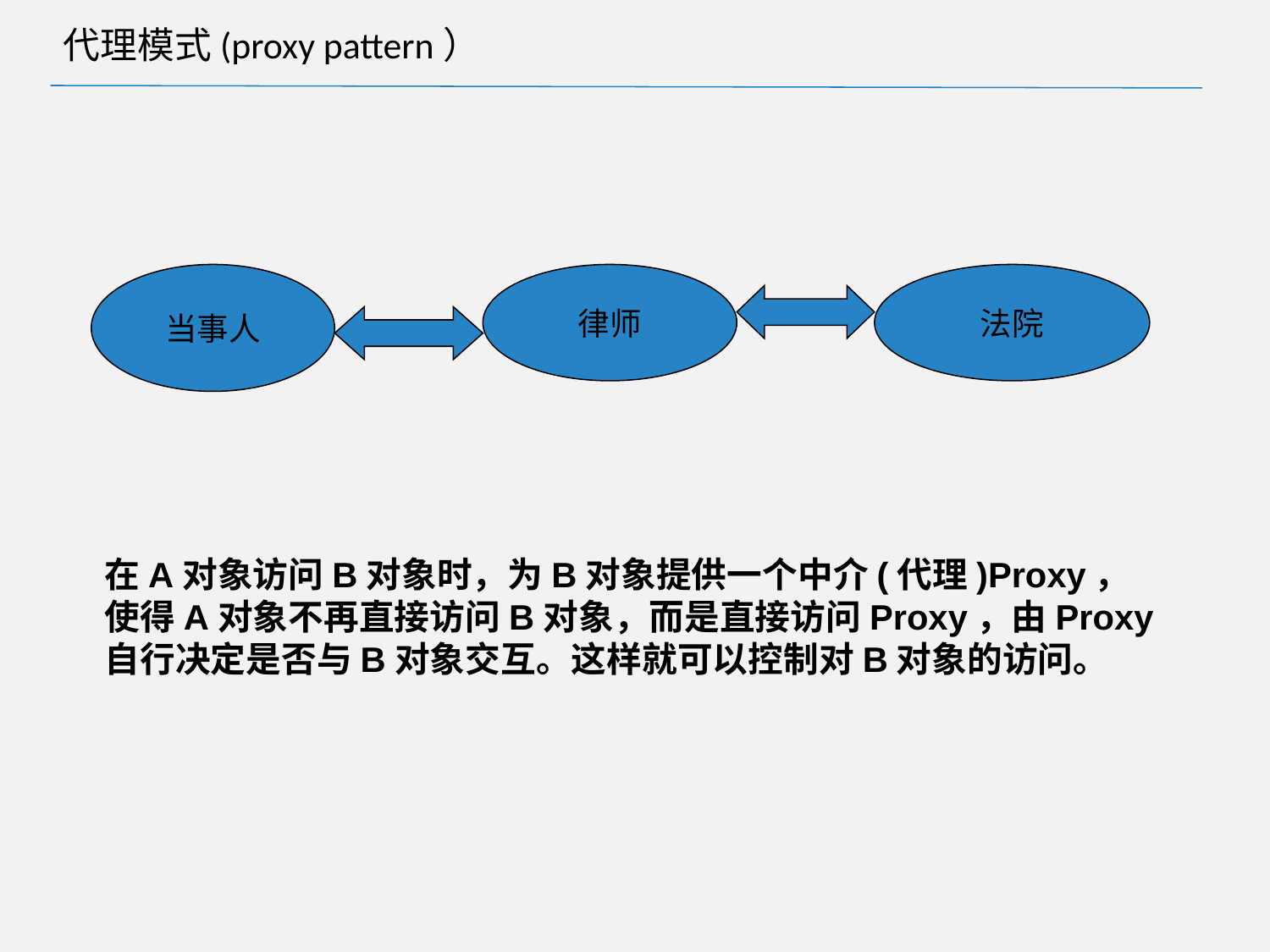

# 代理模式(proxy pattern）
当事人
律师
法院

在A对象访问B对象时，为B对象提供一个中介(代理)Proxy，使得A对象不再直接访问B对象，而是直接访问Proxy，由Proxy自行决定是否与B对象交互。这样就可以控制对B对象的访问。